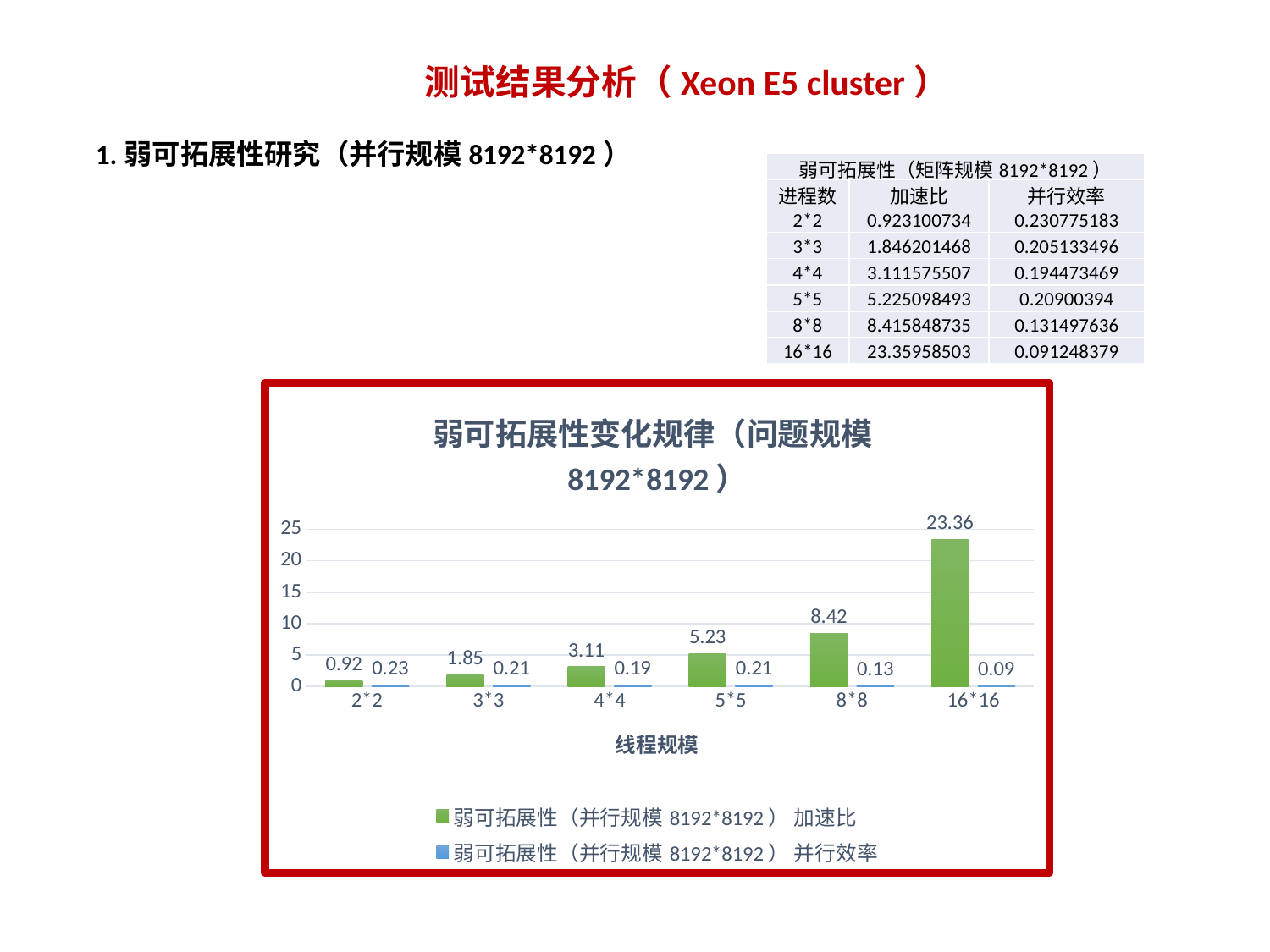

3
测试结果分析（Xeon E5 cluster）
1.弱可拓展性研究（并行规模8192*8192）
| 弱可拓展性（矩阵规模8192\*8192） |  |  |
| --- | --- | --- |
| 进程数 | 加速比 | 并行效率 |
| 2\*2 | 0.923100734 | 0.230775183 |
| 3\*3 | 1.846201468 | 0.205133496 |
| 4\*4 | 3.111575507 | 0.194473469 |
| 5\*5 | 5.225098493 | 0.20900394 |
| 8\*8 | 8.415848735 | 0.131497636 |
| 16\*16 | 23.35958503 | 0.091248379 |

### Chart: 弱可拓展性变化规律（问题规模8192*8192）

| Category | 弱可拓展性（并行规模8192*8192） | 弱可拓展性（并行规模8192*8192） |
|---|---|---|
| 2*2 | 0.9231007337570166 | 0.23077518343925416 |
| 3*3 | 1.8462014675140332 | 0.20513349639044814 |
| 4*4 | 3.1115755070461235 | 0.19447346919038272 |
| 5*5 | 5.225098492964245 | 0.2090039397185698 |
| 8*8 | 8.415848734953281 | 0.13149763648364501 |
| 16*16 | 23.35958503169518 | 0.09124837903005929 |